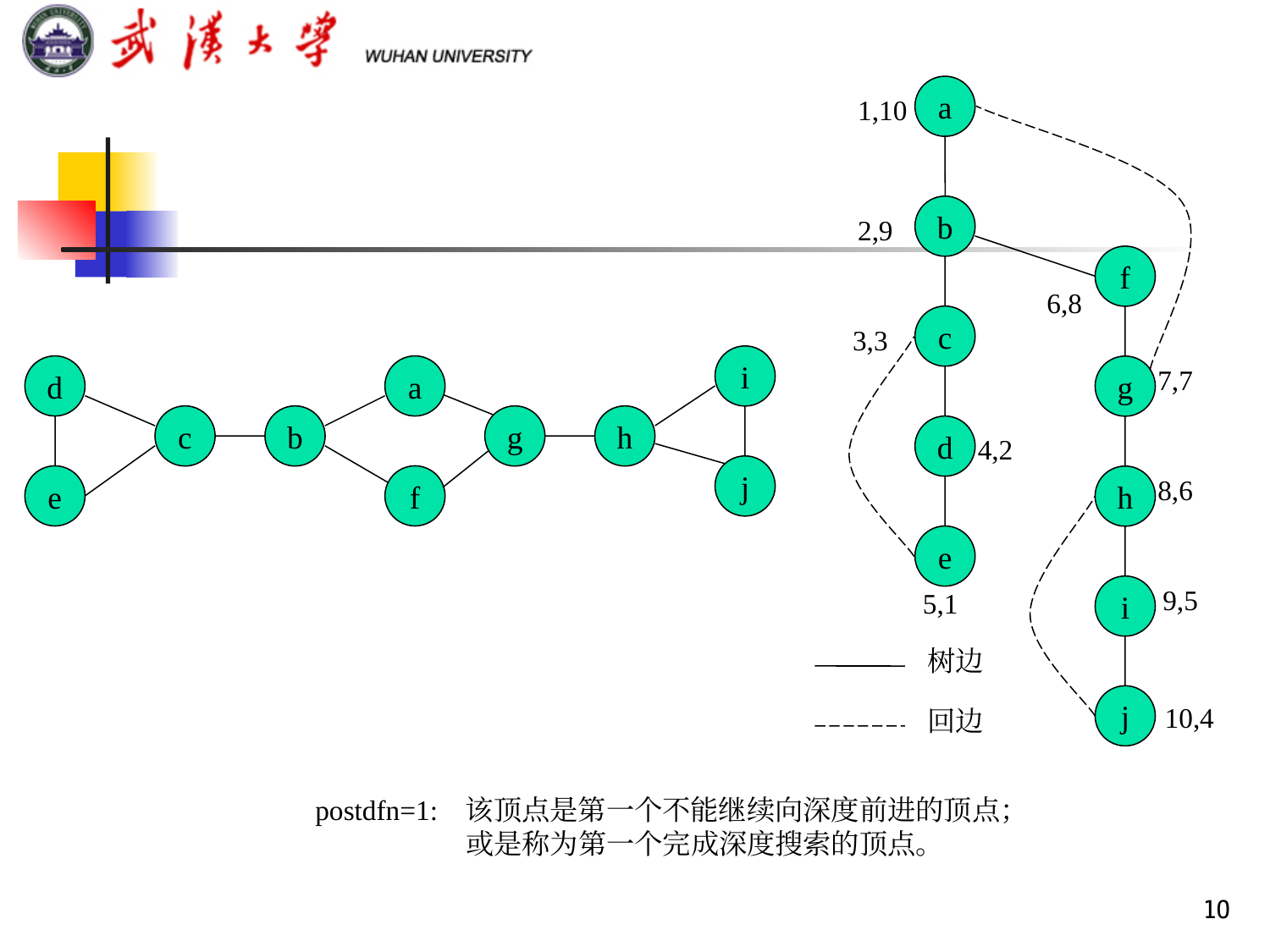

a
1,10

b
2,9

f

6,8
c

3,3

i
d
a
g
7,7

c
b
g
h

d

4,2

j
e
f
h
8,6

e

i
9,5
5,1

树边

j
10,4
回边

postdfn=1:   该顶点是第一个不能继续向深度前进的顶点；
                    或是称为第一个完成深度搜索的顶点。
10